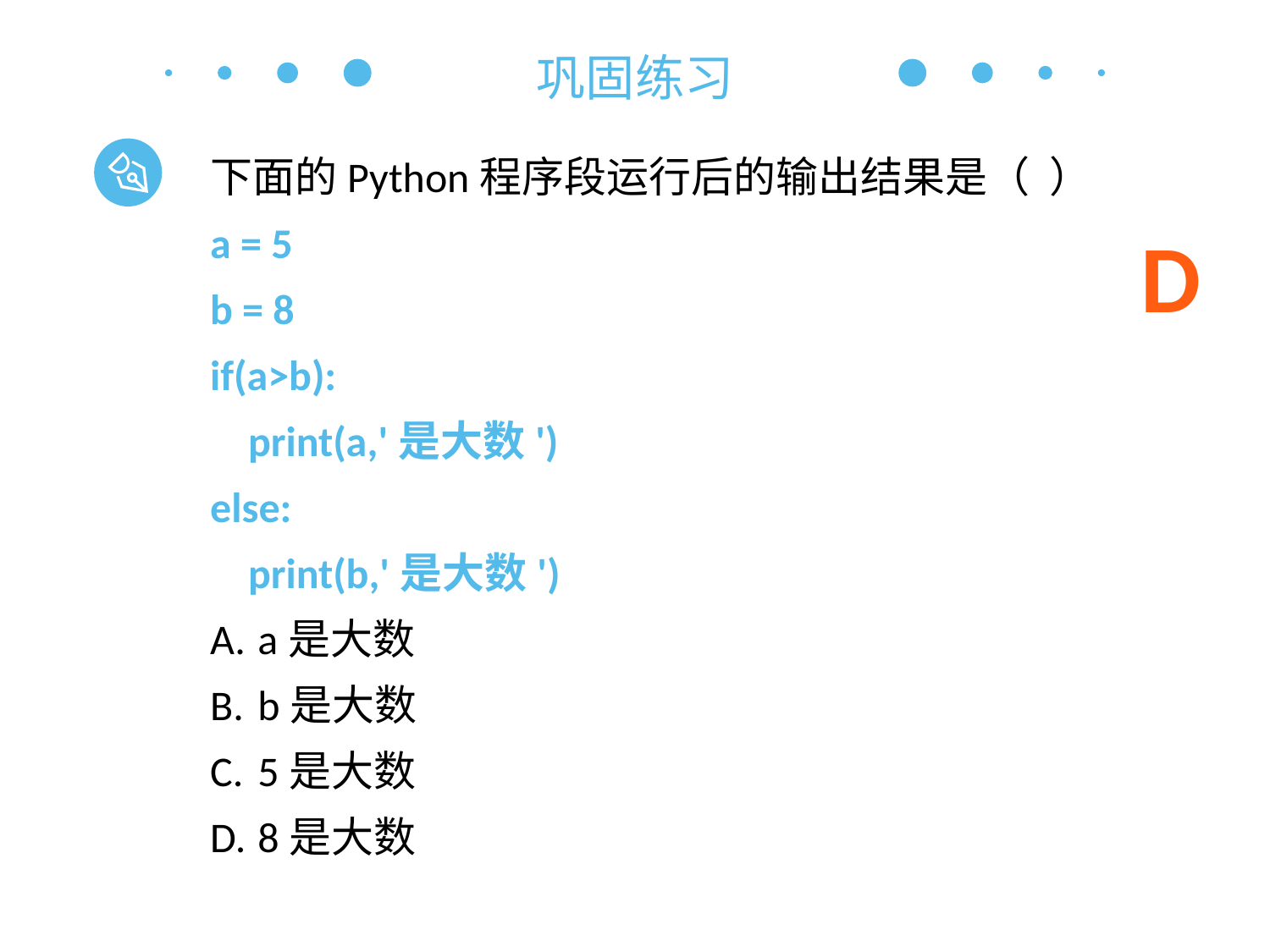

巩固练习
下面的Python程序段运行后的输出结果是（  ）
a = 5
b = 8
if(a>b):
    print(a,'是大数')
else:
    print(b,'是大数')
a是大数
b是大数
5是大数
8是大数

D